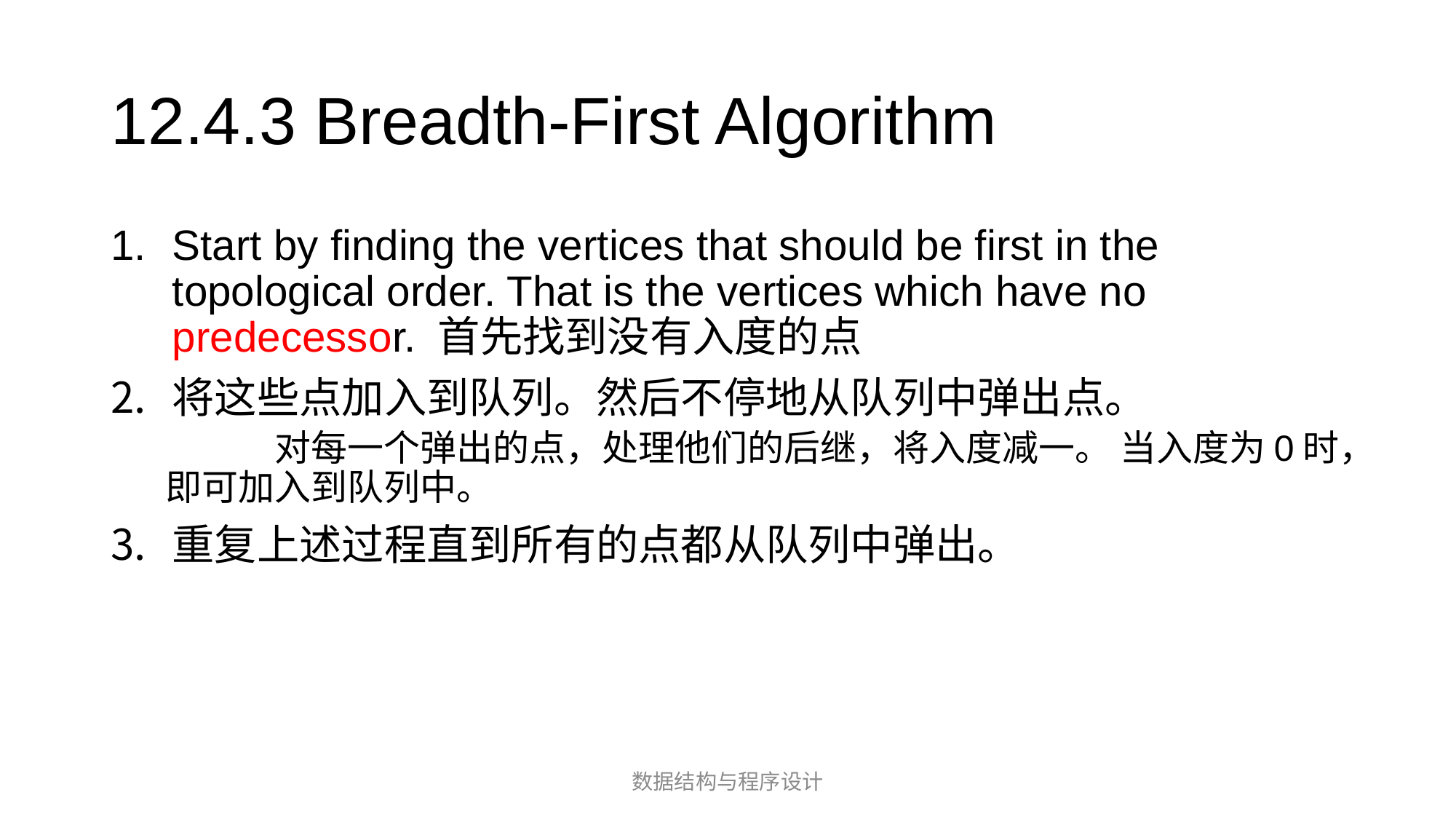

# 12.4.3 Breadth-First Algorithm
Start by finding the vertices that should be first in the topological order. That is the vertices which have no predecessor. 首先找到没有入度的点
将这些点加入到队列。然后不停地从队列中弹出点。
	对每一个弹出的点，处理他们的后继，将入度减一。 当入度为0时，即可加入到队列中。
重复上述过程直到所有的点都从队列中弹出。

数据结构与程序设计
64